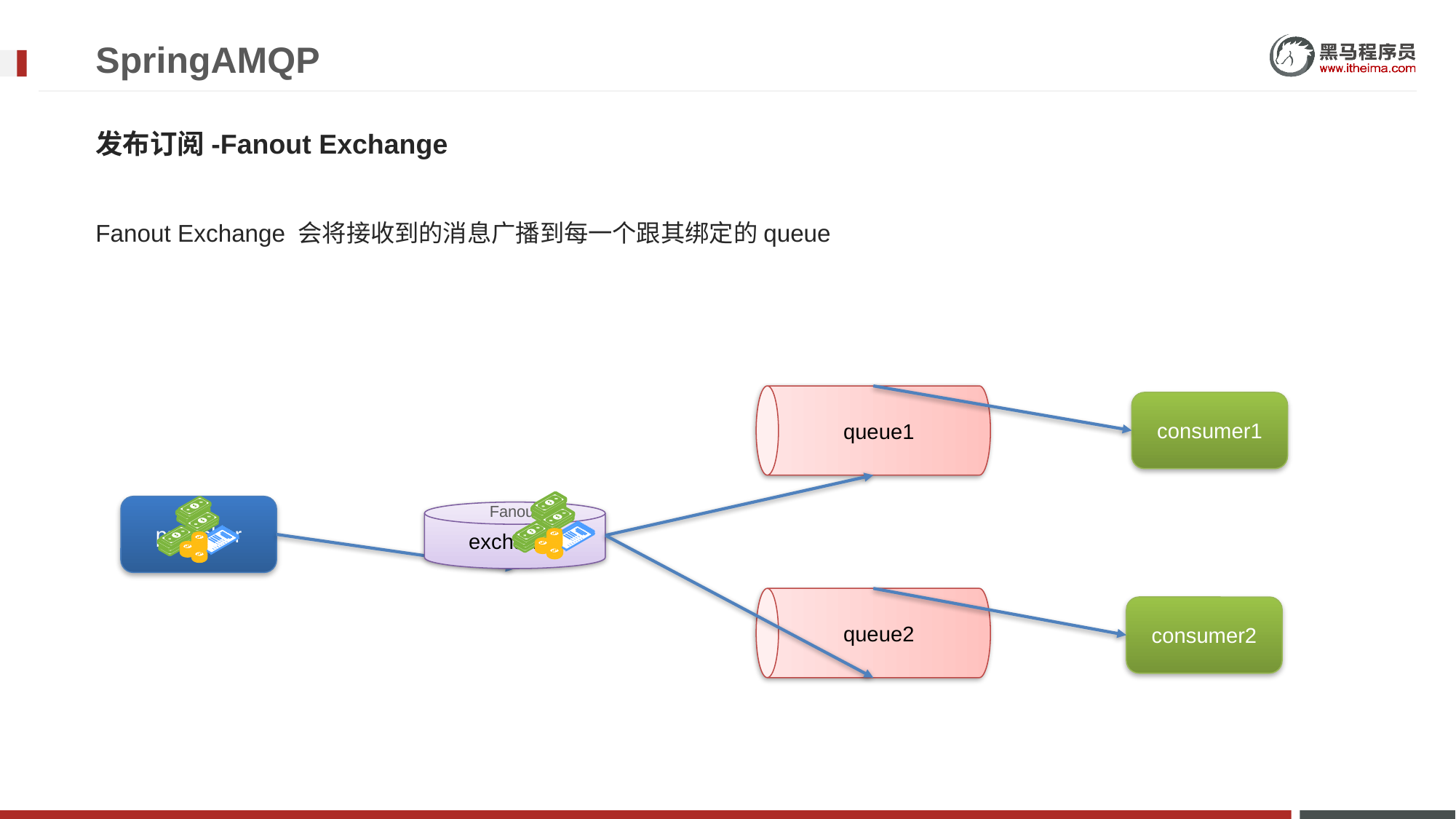

# SpringAMQP
发布订阅-Fanout Exchange
Fanout Exchange 会将接收到的消息广播到每一个跟其绑定的queue
queue1
consumer1

publisher
Fanout

exchange
queue2
consumer2